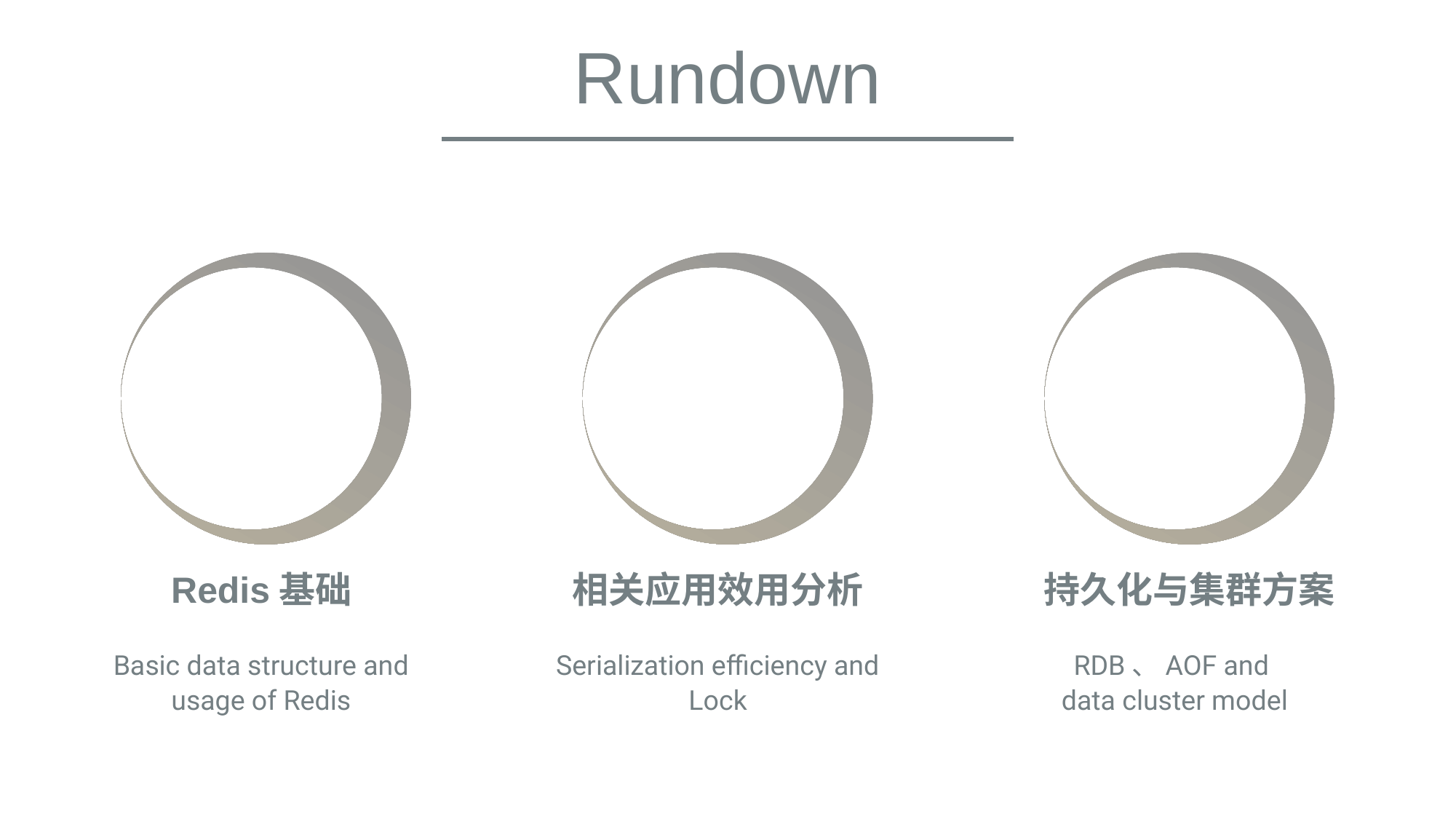

Rundown

相关应用效用分析
持久化与集群方案
Redis基础
Serialization efficiency and Lock
RDB、AOF and
data cluster model
Basic data structure and usage of Redis